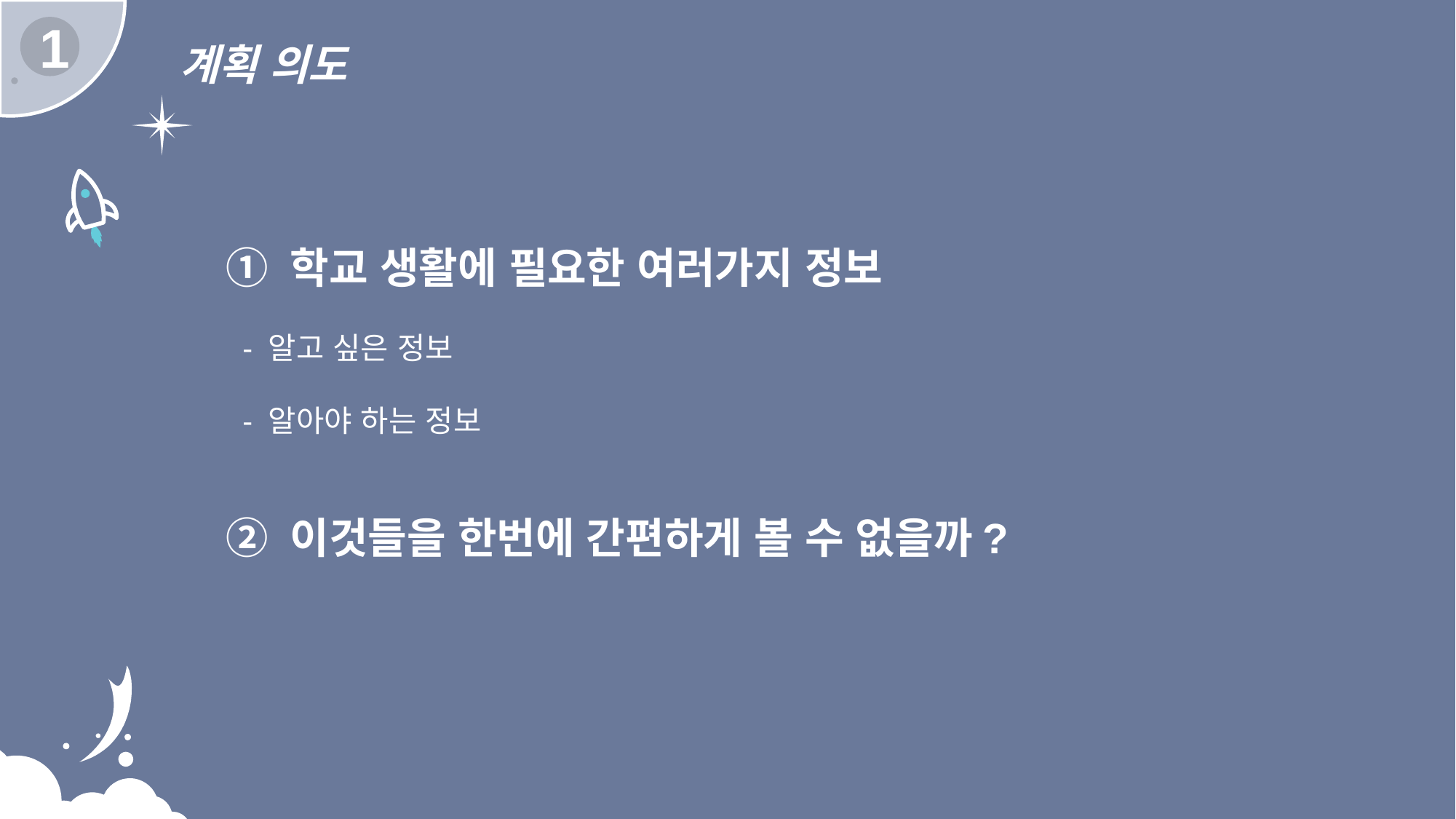

1

계획 의도

① 학교 생활에 필요한 여러가지 정보

  - 알고 싶은 정보

  - 알아야 하는 정보

② 이것들을 한번에 간편하게 볼 수 없을까?